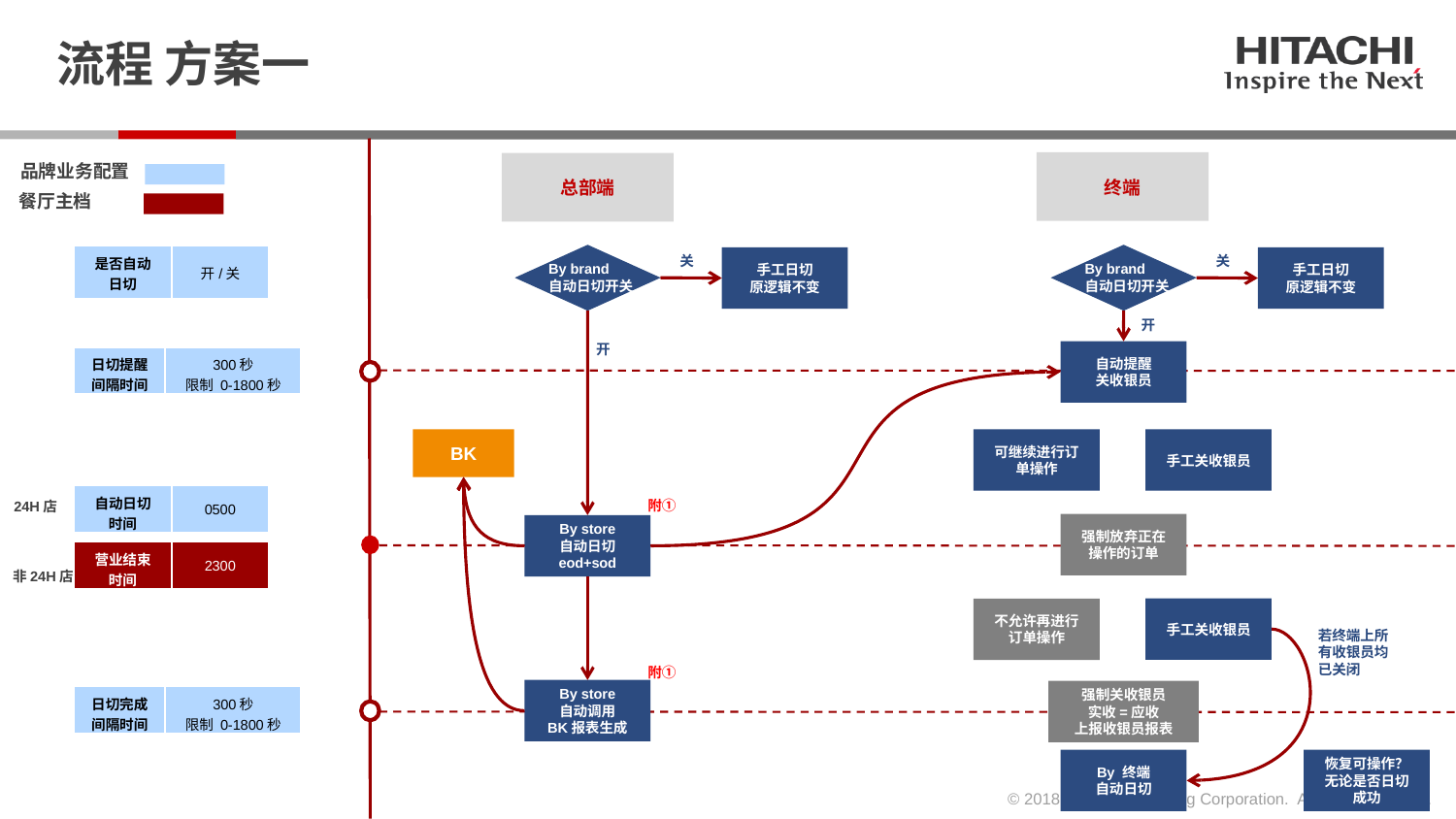

# 流程 方案一
终端
总部端
品牌业务配置

餐厅主档

关

关
| 是否自动日切 | 开/关 |
| --- | --- |
手工日切
原逻辑不变
手工日切
原逻辑不变
By brand
自动日切开关
By brand
自动日切开关
开
开
自动提醒
关收银员
| 日切提醒间隔时间 | 300秒 限制 0-1800秒 |
| --- | --- |

BK
可继续进行订单操作
手工关收银员
| 自动日切时间 | 0500 |
| --- | --- |
附①
24H店
强制放弃正在操作的订单
By store
自动日切 eod+sod

| 营业结束时间 | 2300 |
| --- | --- |
非24H店
手工关收银员
不允许再进行订单操作
若终端上所有收银员均已关闭
附①
By store
自动调用
BK报表生成
强制关收银员
实收=应收
上报收银员报表
| 日切完成间隔时间 | 300秒 限制 0-1800秒 |
| --- | --- |

By 终端
自动日切
恢复可操作？
无论是否日切成功